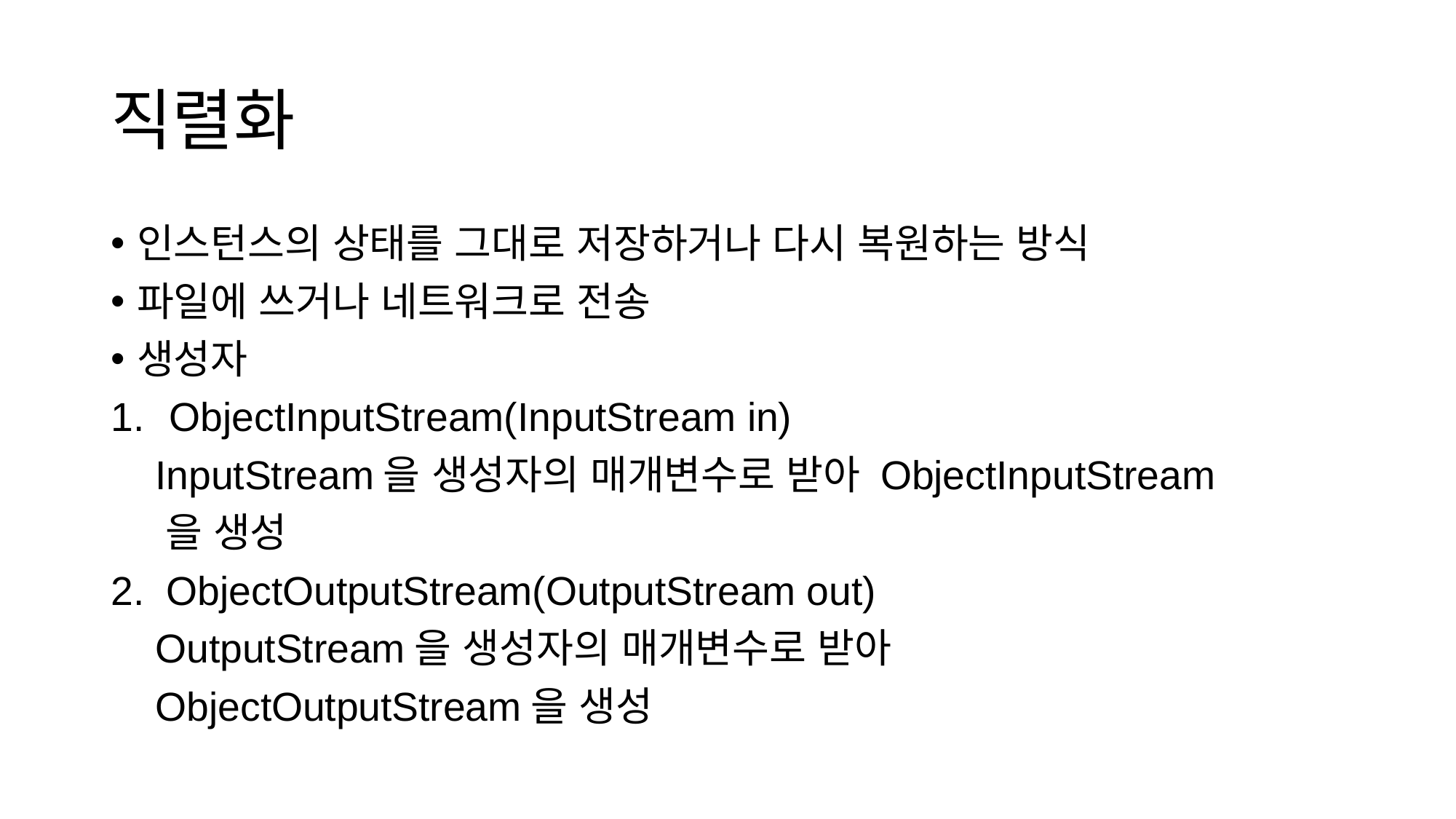

# 직렬화
인스턴스의 상태를 그대로 저장하거나 다시 복원하는 방식
파일에 쓰거나 네트워크로 전송
생성자
ObjectInputStream(InputStream in)
    InputStream을 생성자의 매개변수로 받아 ObjectInputStream
    을 생성
2.  ObjectOutputStream(OutputStream out)
    OutputStream을 생성자의 매개변수로 받아
    ObjectOutputStream을 생성